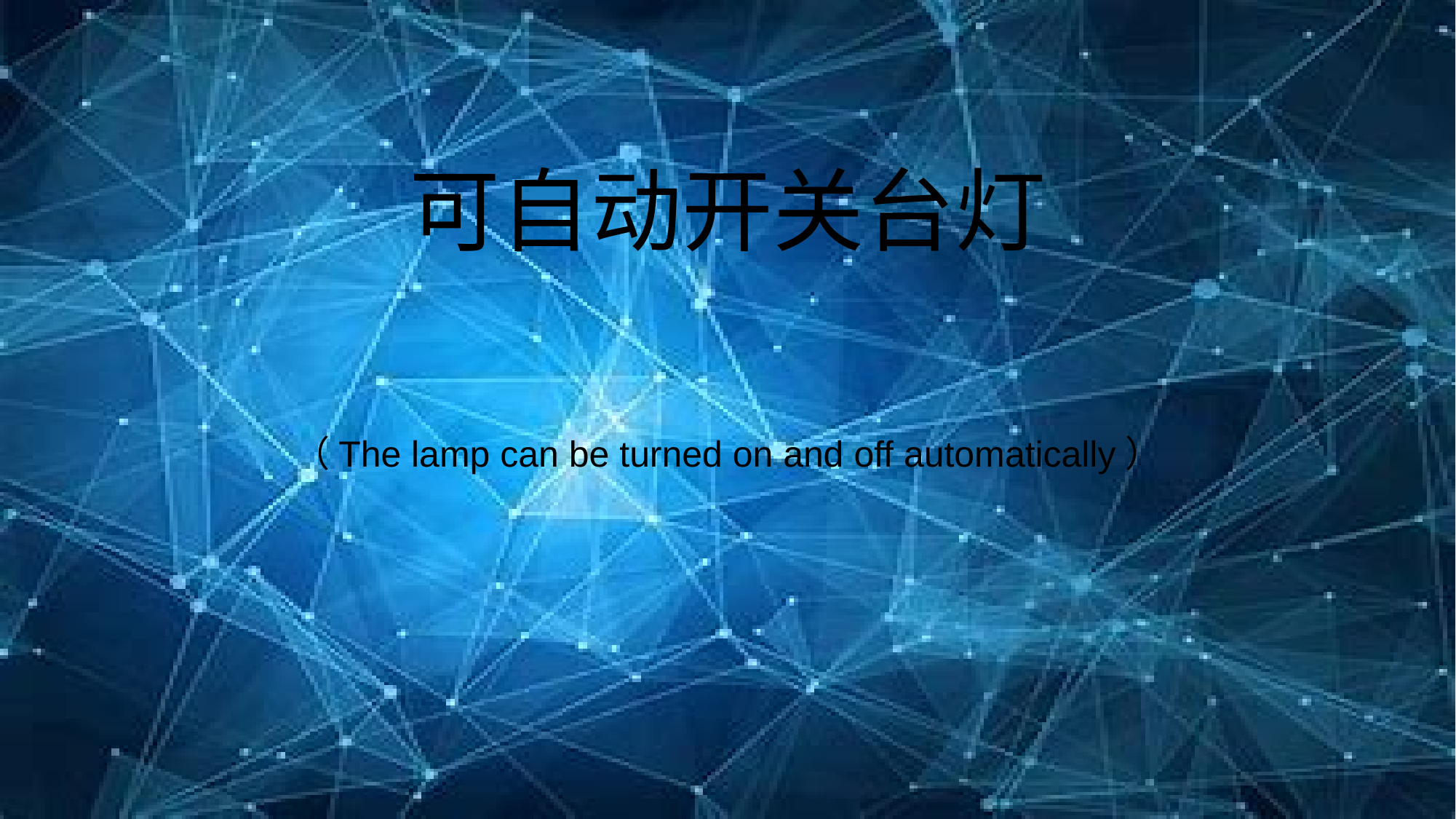

# 可自动开关台灯
（The lamp can be turned on and off automatically）